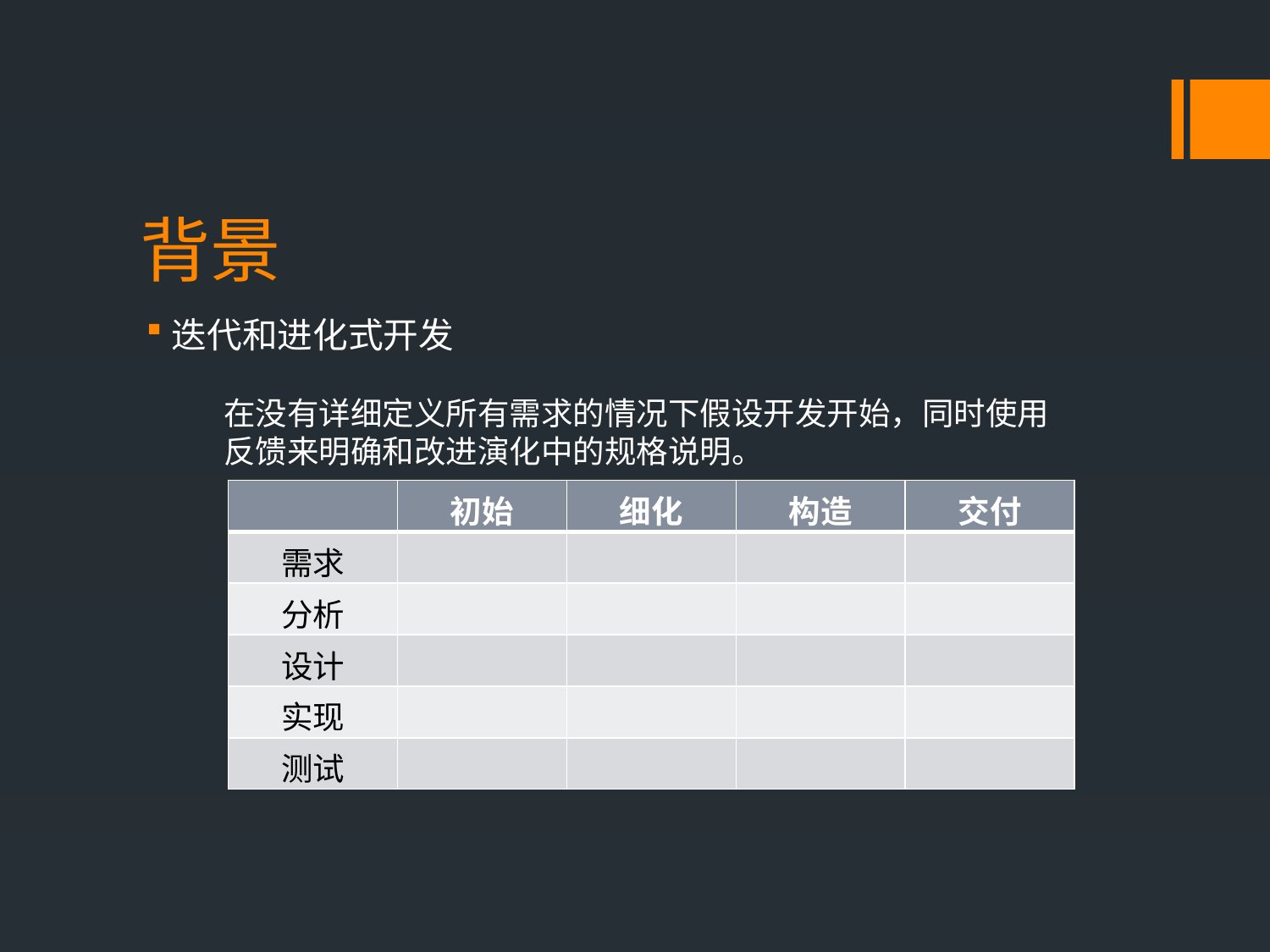

# 背景
迭代和进化式开发
在没有详细定义所有需求的情况下假设开发开始，同时使用反馈来明确和改进演化中的规格说明。
|  | 初始 | 细化 | 构造 | 交付 |
| --- | --- | --- | --- | --- |
| 需求 |  |  |  |  |
| 分析 |  |  |  |  |
| 设计 |  |  |  |  |
| 实现 |  |  |  |  |
| 测试 |  |  |  |  |